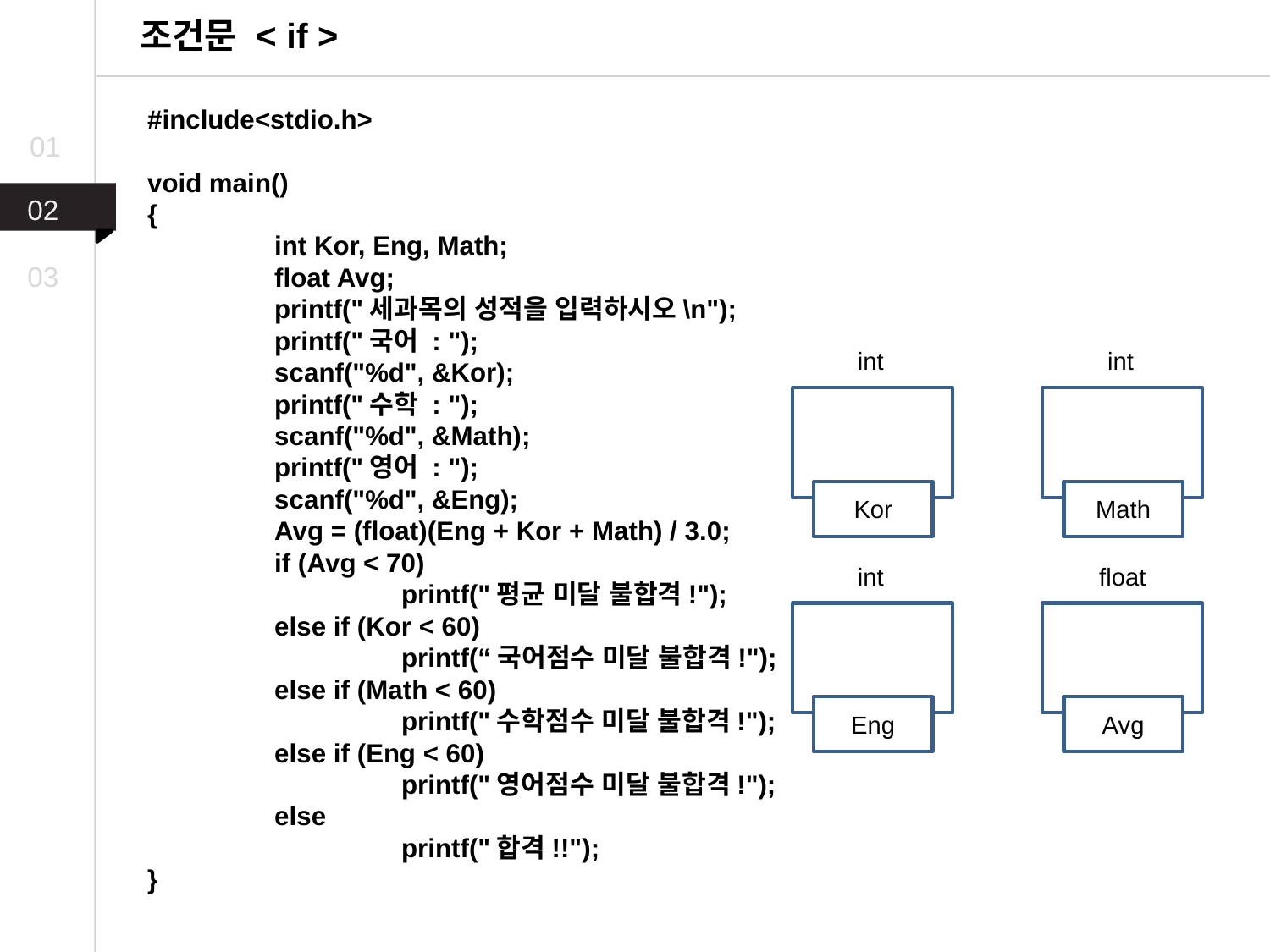

조건문 < if >
#include<stdio.h>

void main()
{
	int Kor, Eng, Math;
	float Avg;
	printf("세과목의 성적을 입력하시오\n");
	printf("국어 : ");
	scanf("%d", &Kor);
	printf("수학 : ");
	scanf("%d", &Math);
	printf("영어 : ");
	scanf("%d", &Eng);
	Avg = (float)(Eng + Kor + Math) / 3.0;
	if (Avg < 70)
		printf("평균 미달 불합격!");
	else if (Kor < 60)
		printf(“국어점수 미달 불합격!");
	else if (Math < 60)
		printf("수학점수 미달 불합격!");
	else if (Eng < 60)
		printf("영어점수 미달 불합격!");
	else
		printf("합격!!");
}
01

02

03
int
int

Kor
Math
int
float

Eng
Avg